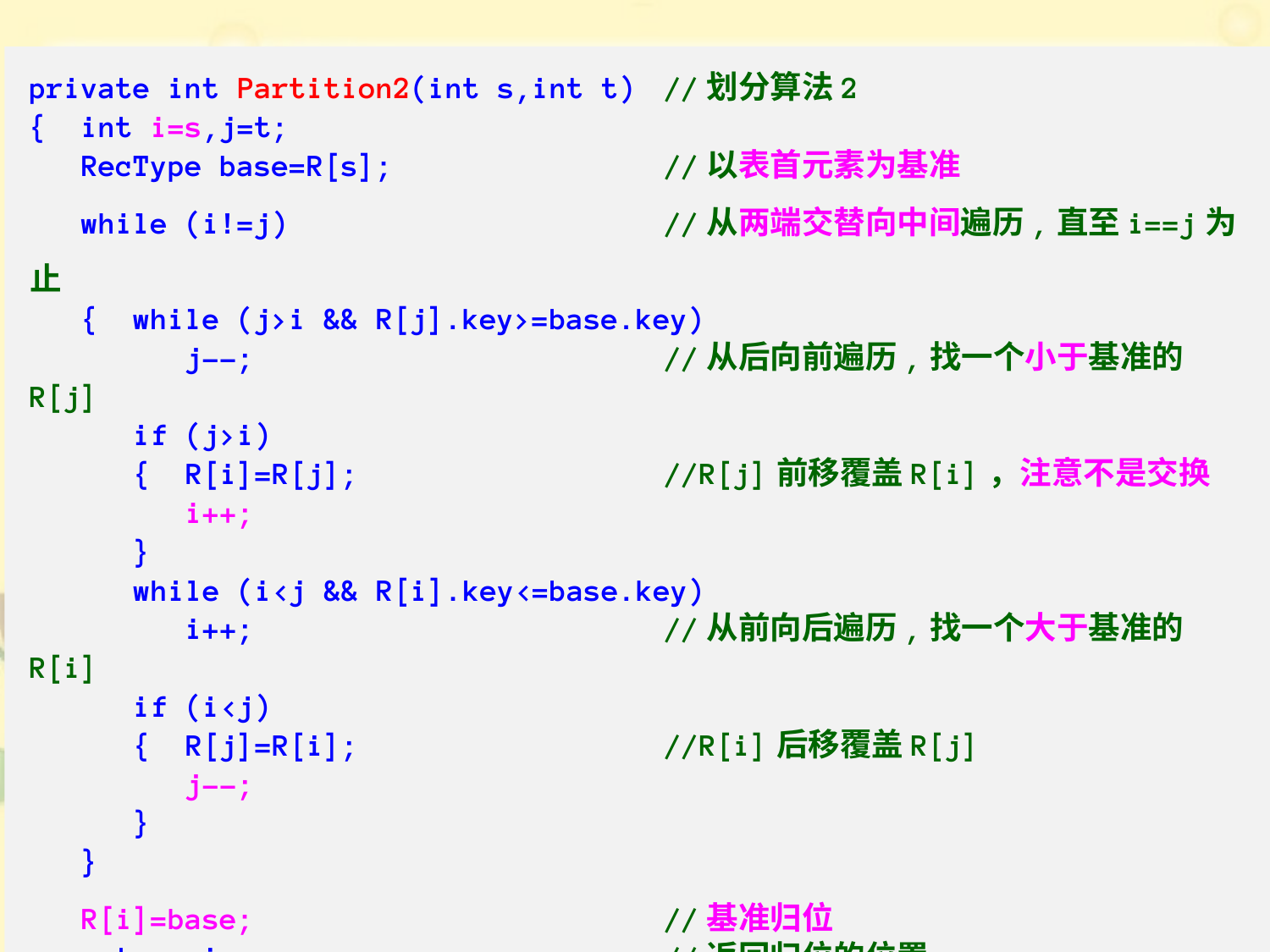

private int Partition2(int s,int t)	//划分算法2
{  int i=s,j=t;
   RecType base=R[s];			//以表首元素为基准
   while (i!=j)			//从两端交替向中间遍历,直至i==j为止
   {  while (j>i && R[j].key>=base.key)
         j--;				//从后向前遍历,找一个小于基准的R[j]
      if (j>i)
      {  R[i]=R[j];			//R[j]前移覆盖R[i]，注意不是交换
         i++;
      }
      while (i<j && R[i].key<=base.key)
         i++;				//从前向后遍历,找一个大于基准的R[i]
      if (i<j)
      {  R[j]=R[i];			//R[i]后移覆盖R[j]
         j--;
      }
   }
   R[i]=base;				//基准归位
   return i;				//返回归位的位置
}